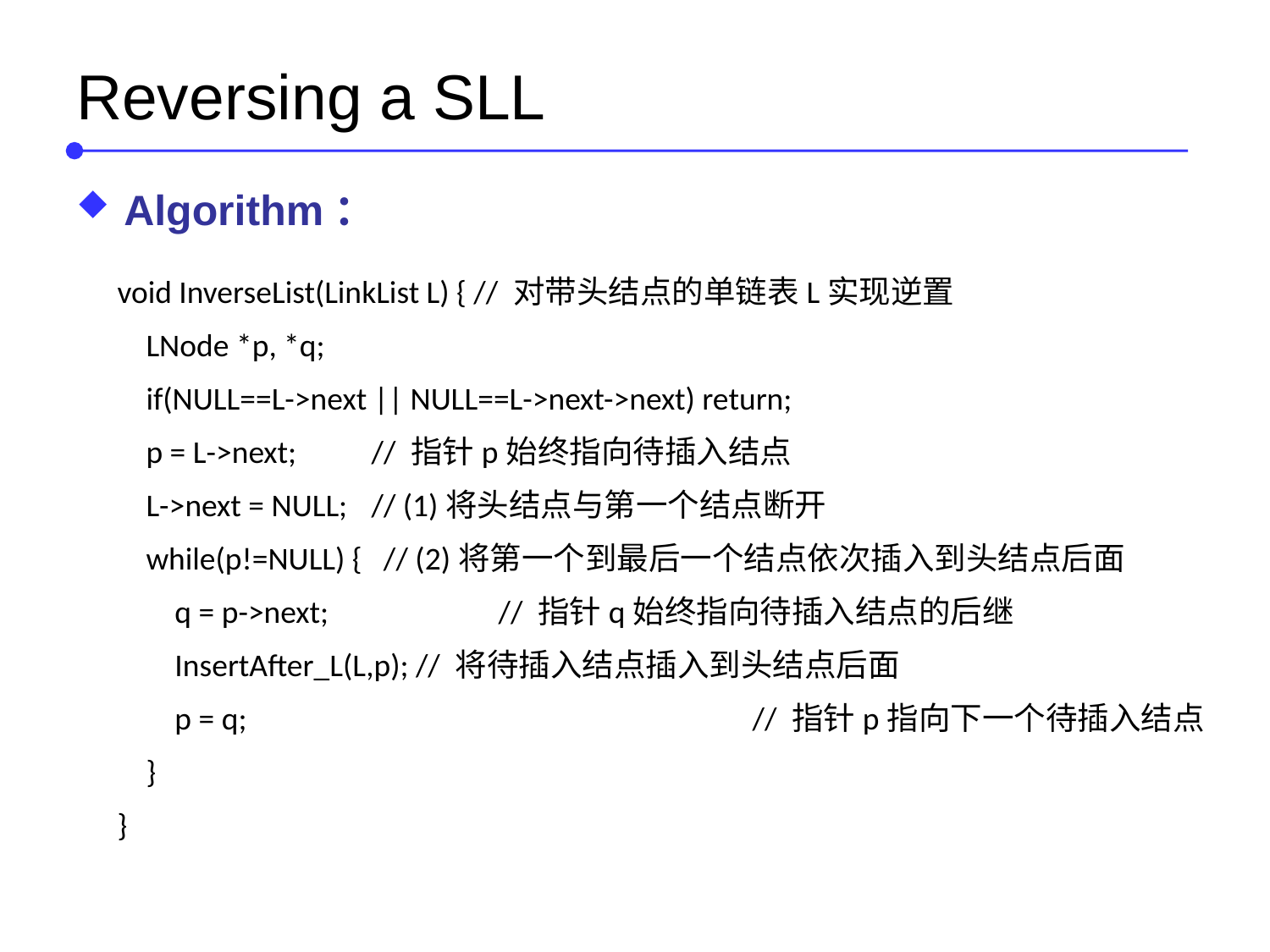

# Reversing a SLL
Algorithm：

void InverseList(LinkList L) { // 对带头结点的单链表L实现逆置
    LNode *p, *q;
    if(NULL==L->next || NULL==L->next->next) return;
    p = L->next;    	// 指针p始终指向待插入结点
    L->next = NULL; 	// (1)将头结点与第一个结点断开
    while(p!=NULL) {   // (2)将第一个到最后一个结点依次插入到头结点后面
        q = p->next;   		// 指针q始终指向待插入结点的后继
        InsertAfter_L(L,p); // 将待插入结点插入到头结点后面
        p = q;  				// 指针p指向下一个待插入结点
    }
}